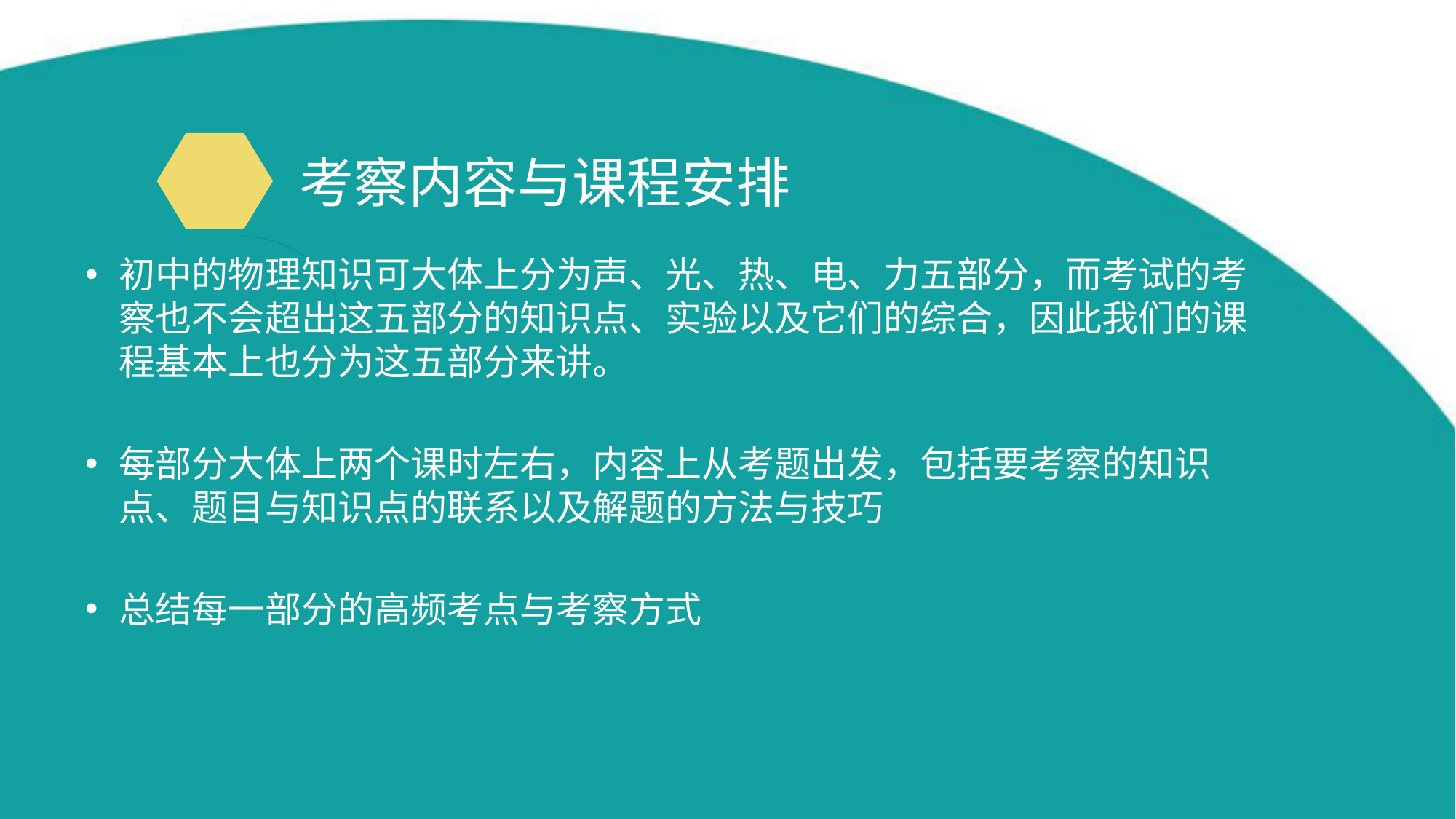

# 考察内容与课程安排
初中的物理知识可大体上分为声、光、热、电、力五部分，而考试的考察也不会超出这五部分的知识点、实验以及它们的综合，因此我们的课程基本上也分为这五部分来讲。

每部分大体上两个课时左右，内容上从考题出发，包括要考察的知识点、题目与知识点的联系以及解题的方法与技巧

总结每一部分的高频考点与考察方式